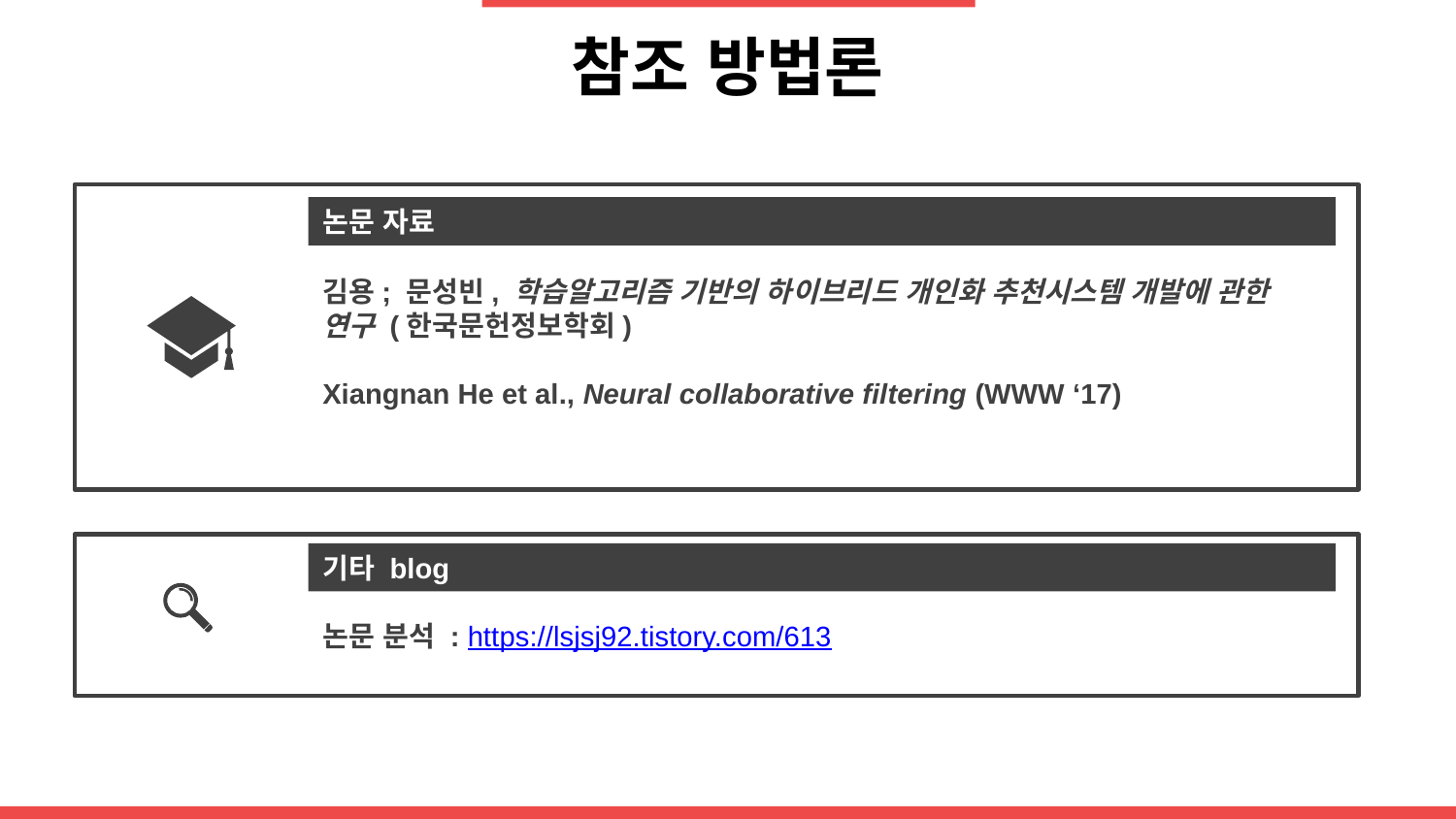

참조 방법론

논문 자료
김용; 문성빈, 학습알고리즘 기반의 하이브리드 개인화 추천시스템 개발에 관한 연구 (한국문헌정보학회)

Xiangnan He et al., Neural collaborative filtering (WWW ‘17)

기타 blog
논문 분석 : https://lsjsj92.tistory.com/613